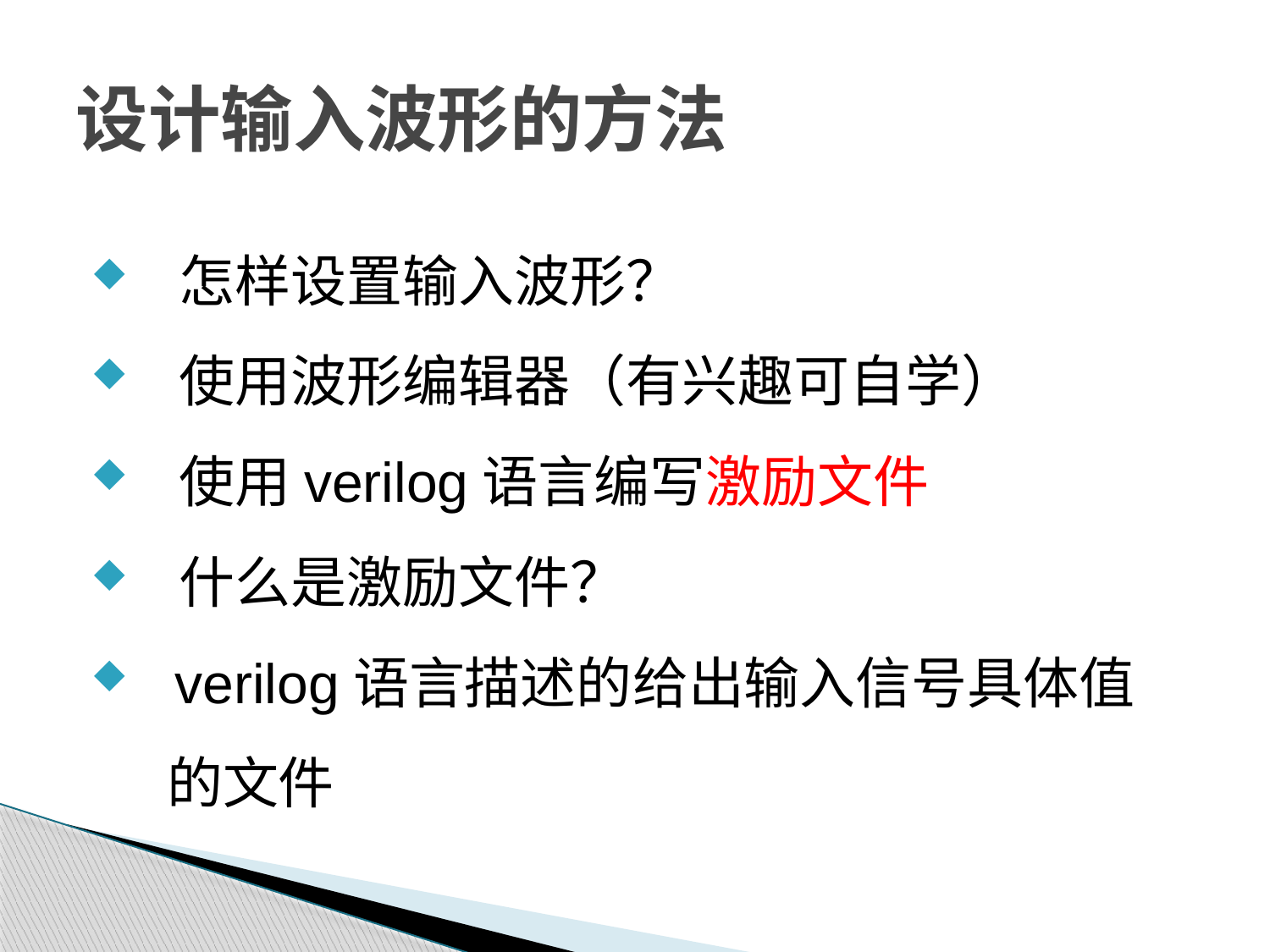

# 设计输入波形的方法
   怎样设置输入波形？
   使用波形编辑器（有兴趣可自学）
   使用verilog语言编写激励文件
   什么是激励文件？
   verilog语言描述的给出输入信号具体值
     的文件